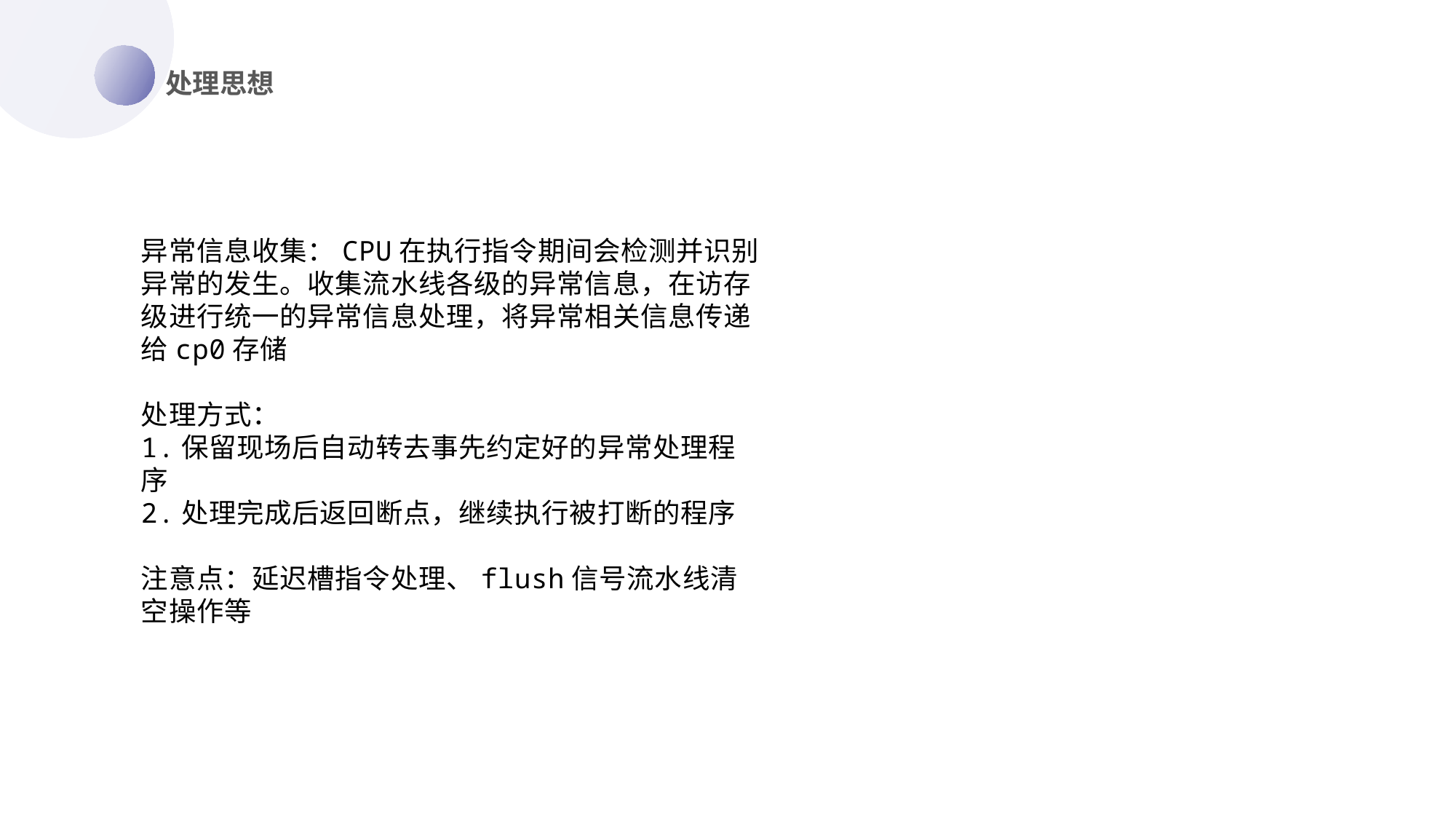

处理思想
https://www.ypppt.com/
异常信息收集：CPU在执行指令期间会检测并识别异常的发生。收集流水线各级的异常信息，在访存级进行统一的异常信息处理，将异常相关信息传递给cp0存储

处理方式：
1.保留现场后自动转去事先约定好的异常处理程序
2.处理完成后返回断点，继续执行被打断的程序

注意点：延迟槽指令处理、flush信号流水线清空操作等